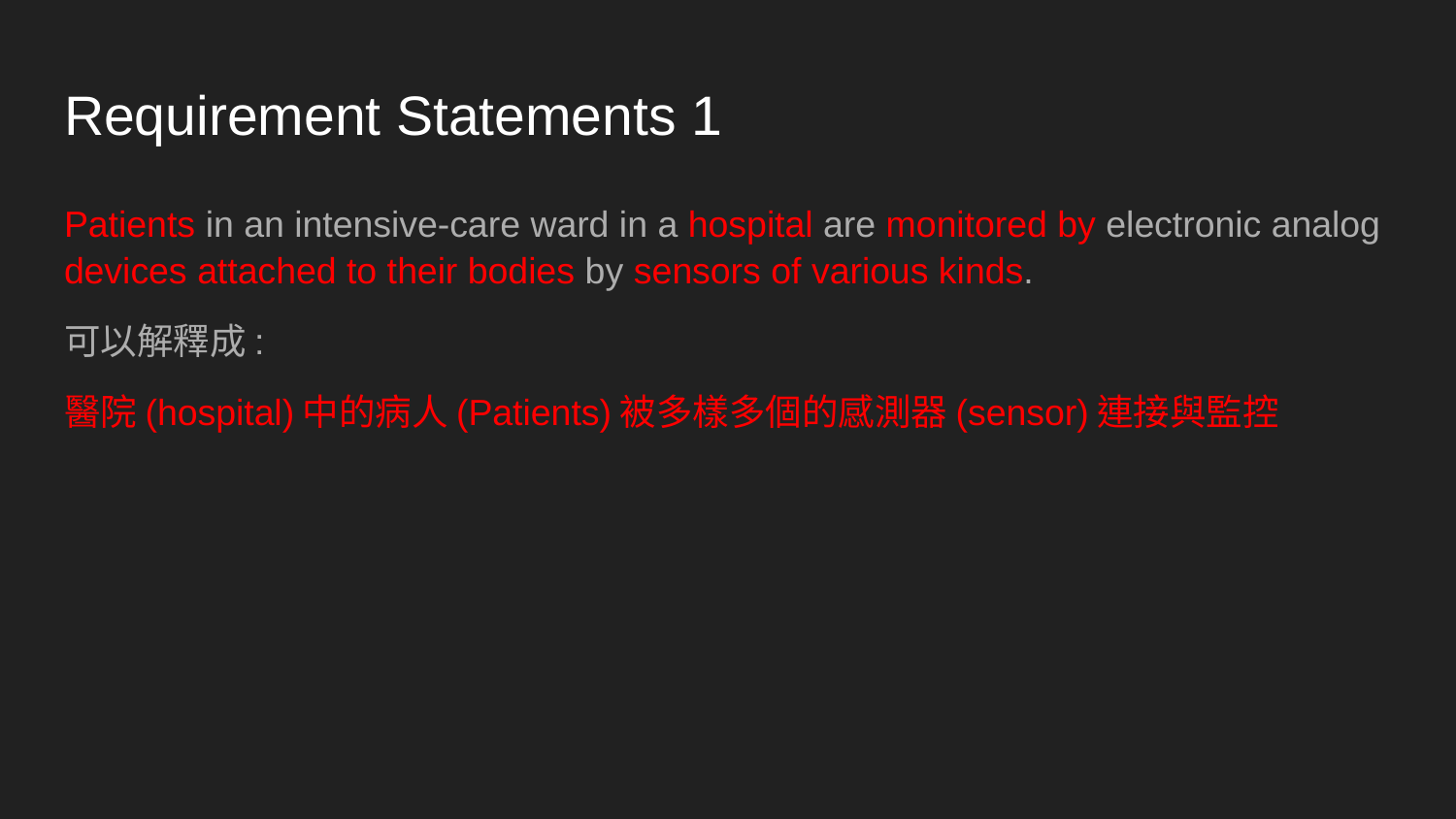

# Requirement Statements 1
Patients in an intensive-care ward in a hospital are monitored by electronic analog devices attached to their bodies by sensors of various kinds.
可以解釋成:
醫院(hospital)中的病人(Patients)被多樣多個的感測器(sensor)連接與監控